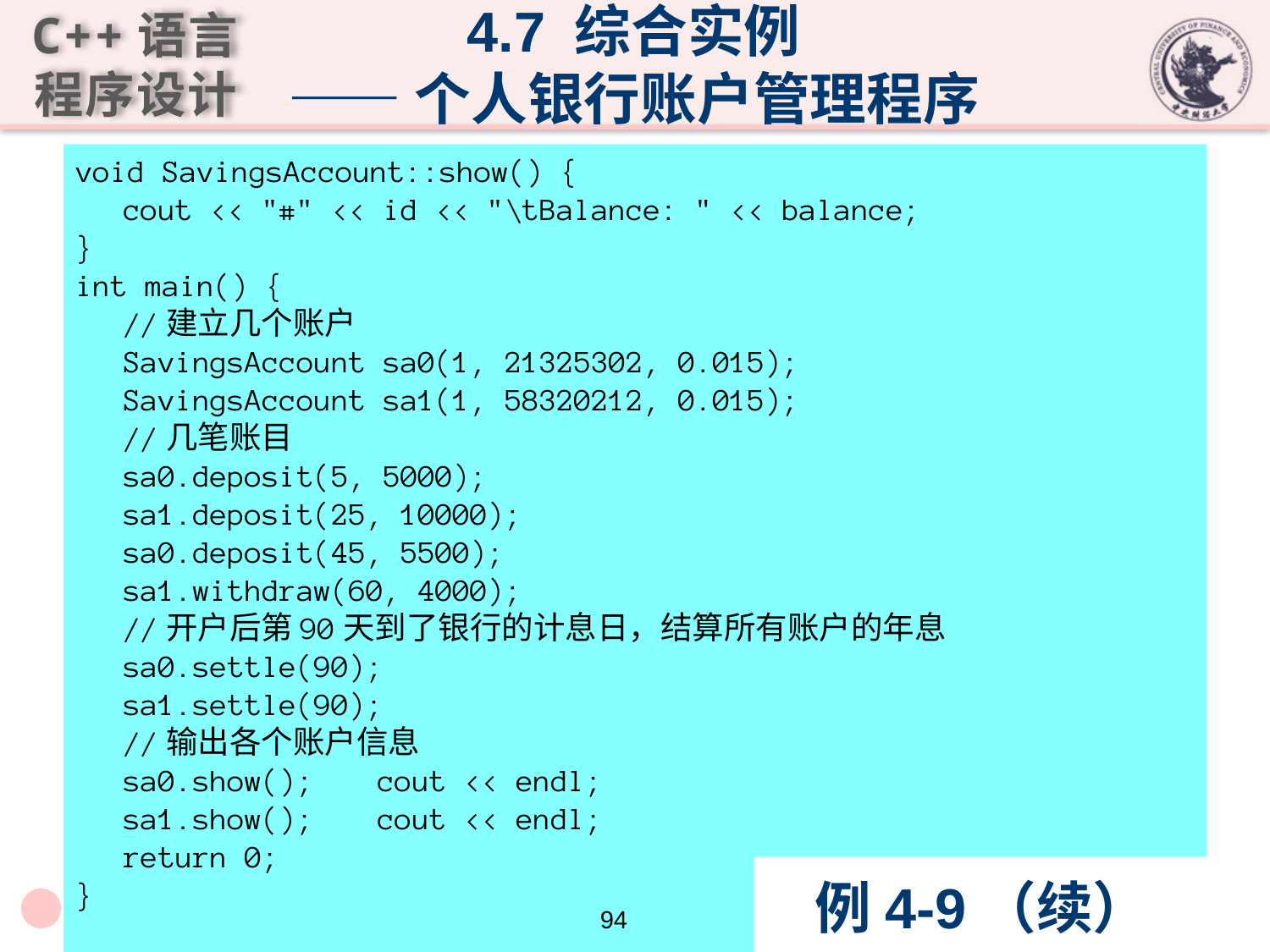

4.7 综合实例
——个人银行账户管理程序
void SavingsAccount::show() {
	cout << "#" << id << "\tBalance: " << balance;
}
int main() {
	//建立几个账户
	SavingsAccount sa0(1, 21325302, 0.015);
	SavingsAccount sa1(1, 58320212, 0.015);
	//几笔账目
	sa0.deposit(5, 5000);
	sa1.deposit(25, 10000);
	sa0.deposit(45, 5500);
	sa1.withdraw(60, 4000);
	//开户后第90天到了银行的计息日，结算所有账户的年息
	sa0.settle(90);
	sa1.settle(90);
	//输出各个账户信息
	sa0.show();	cout << endl;
	sa1.show();	cout << endl;
	return 0;
}
# 例4-9（续）
94